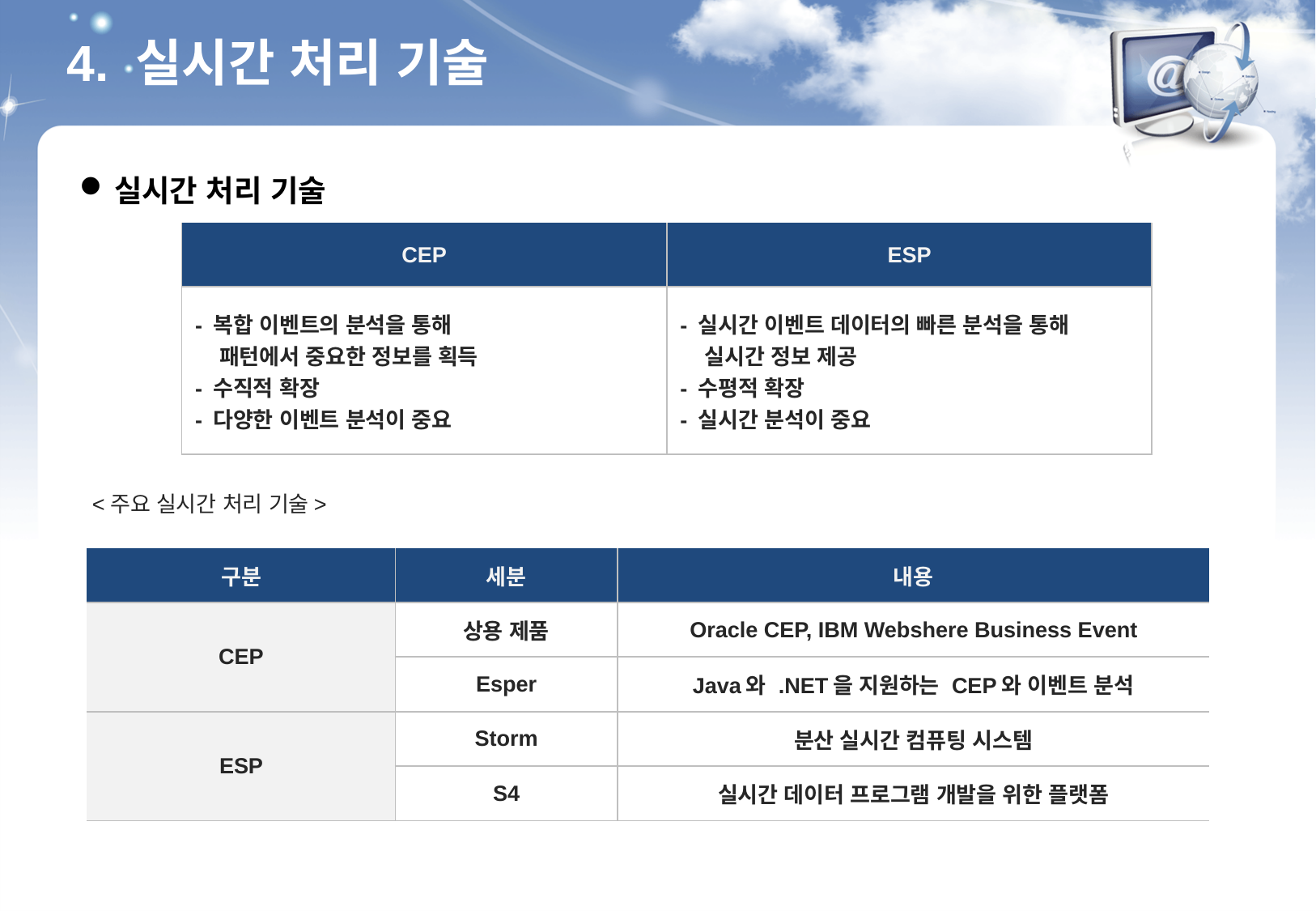

4. 실시간 처리 기술
실시간 처리 기술
| CEP | ESP |
| --- | --- |
| - 복합 이벤트의 분석을 통해 패턴에서 중요한 정보를 획득 - 수직적 확장 - 다양한 이벤트 분석이 중요 | - 실시간 이벤트 데이터의 빠른 분석을 통해 실시간 정보 제공 - 수평적 확장 - 실시간 분석이 중요 |
<주요 실시간 처리 기술>
| 구분 | 세분 | 내용 |
| --- | --- | --- |
| CEP | 상용 제품 | Oracle CEP, IBM Webshere Business Event |
|  | Esper | Java와 .NET을 지원하는 CEP와 이벤트 분석 |
| ESP | Storm | 분산 실시간 컴퓨팅 시스템 |
|  | S4 | 실시간 데이터 프로그램 개발을 위한 플랫폼 |